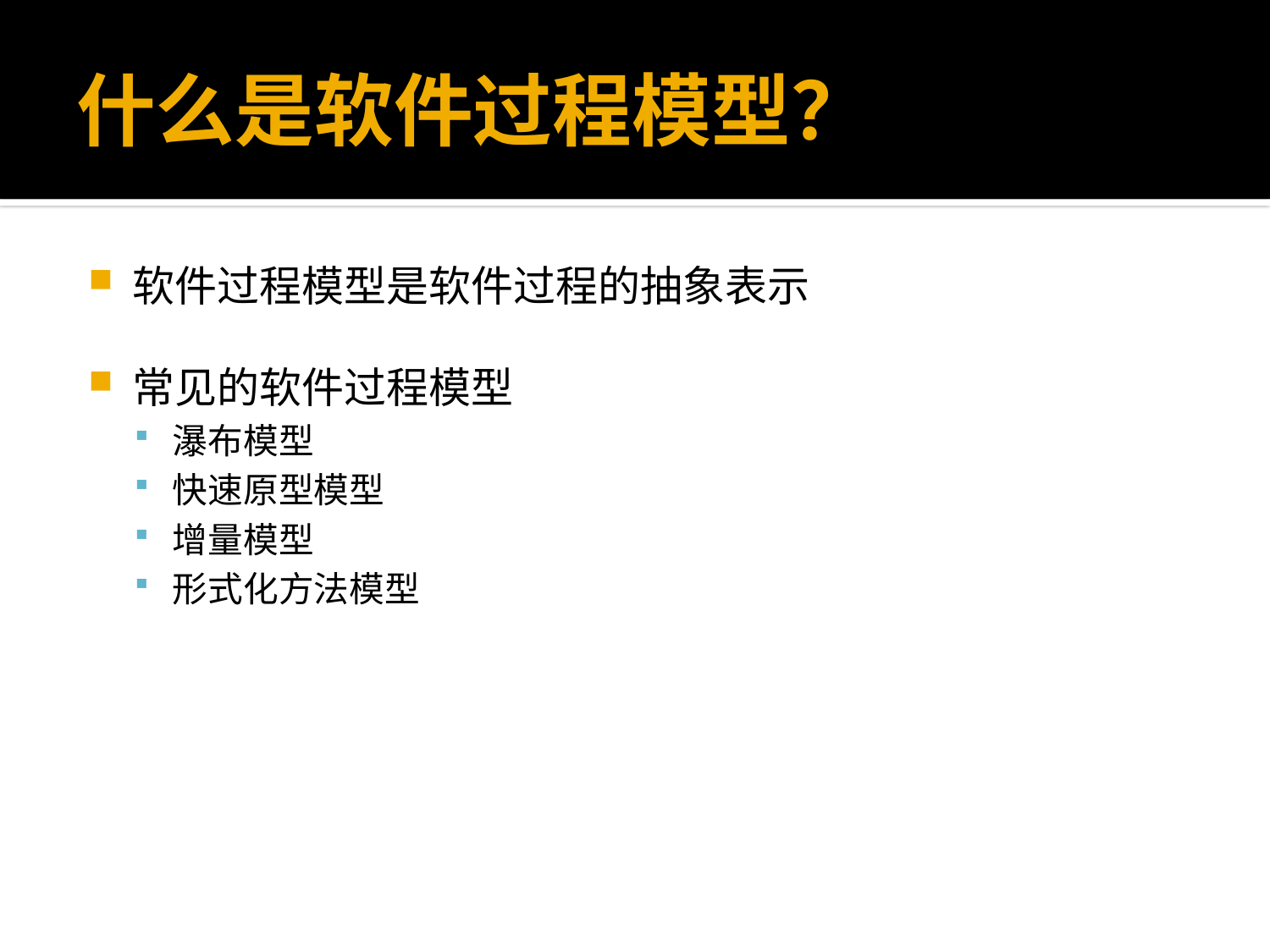

# 什么是软件过程模型？
软件过程模型是软件过程的抽象表示

常见的软件过程模型
瀑布模型
快速原型模型
增量模型
形式化方法模型